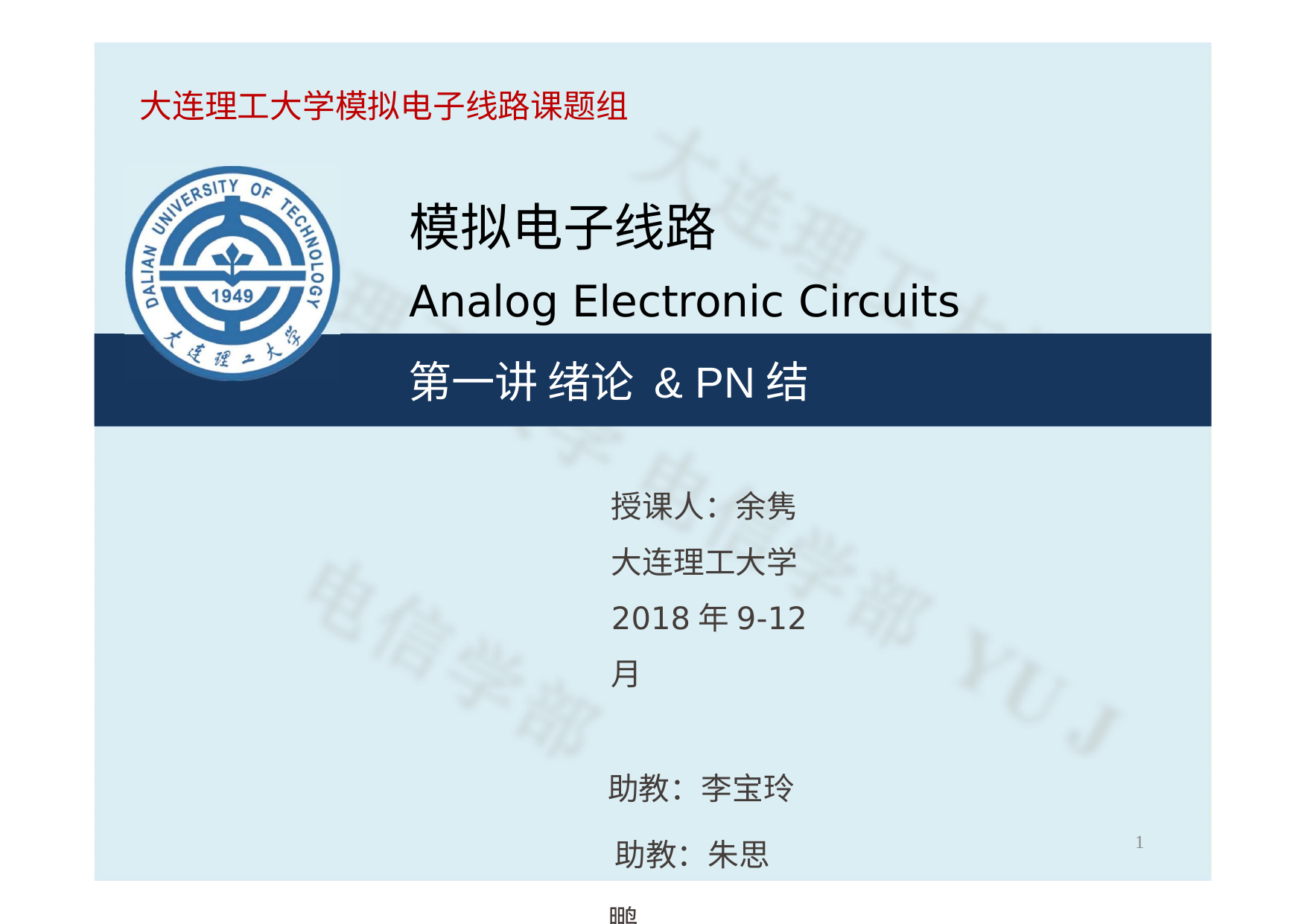

大连理工大学模拟电子线路课题组

# 模拟电子线路
Analog Electronic Circuits

第一讲 绪论 & PN结
授课人：余隽  大连理工大学  2018年9-12月

助教：李宝玲  助教：朱思鹏
1